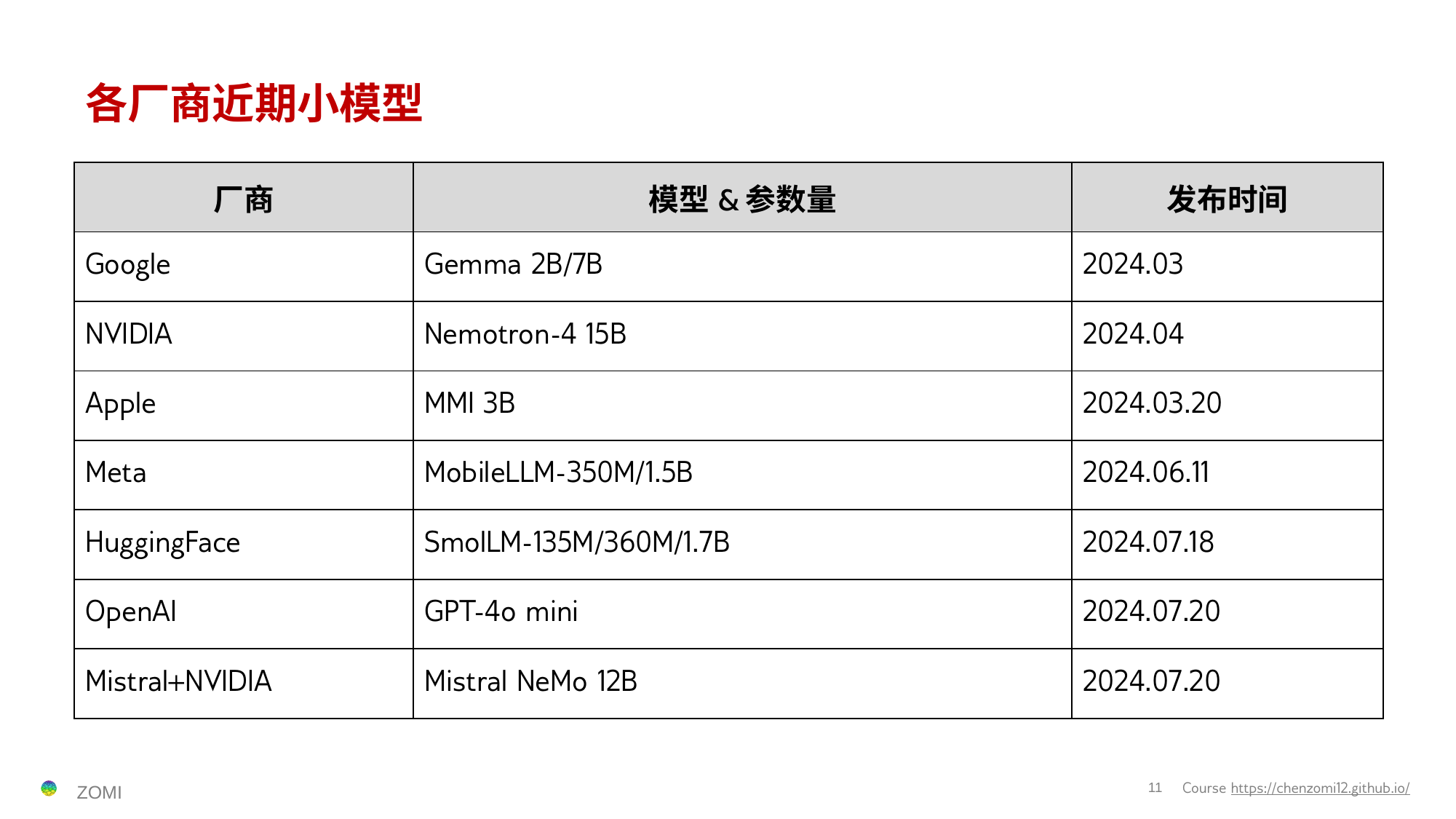

# 各厂商近期小模型
| 厂商 | 模型&参数量 | 发布时间 |
| --- | --- | --- |
| Google | Gemma 2B/7B | 2024.03 |
| NVIDIA | Nemotron-4 15B | 2024.04 |
| Apple | MMI 3B | 2024.03.20 |
| Meta | MobileLLM-350M/1.5B | 2024.06.11 |
| HuggingFace | SmolLM-135M/360M/1.7B | 2024.07.18 |
| OpenAI | GPT-4o mini | 2024.07.20 |
| Mistral+NVIDIA | Mistral NeMo 12B | 2024.07.20 |